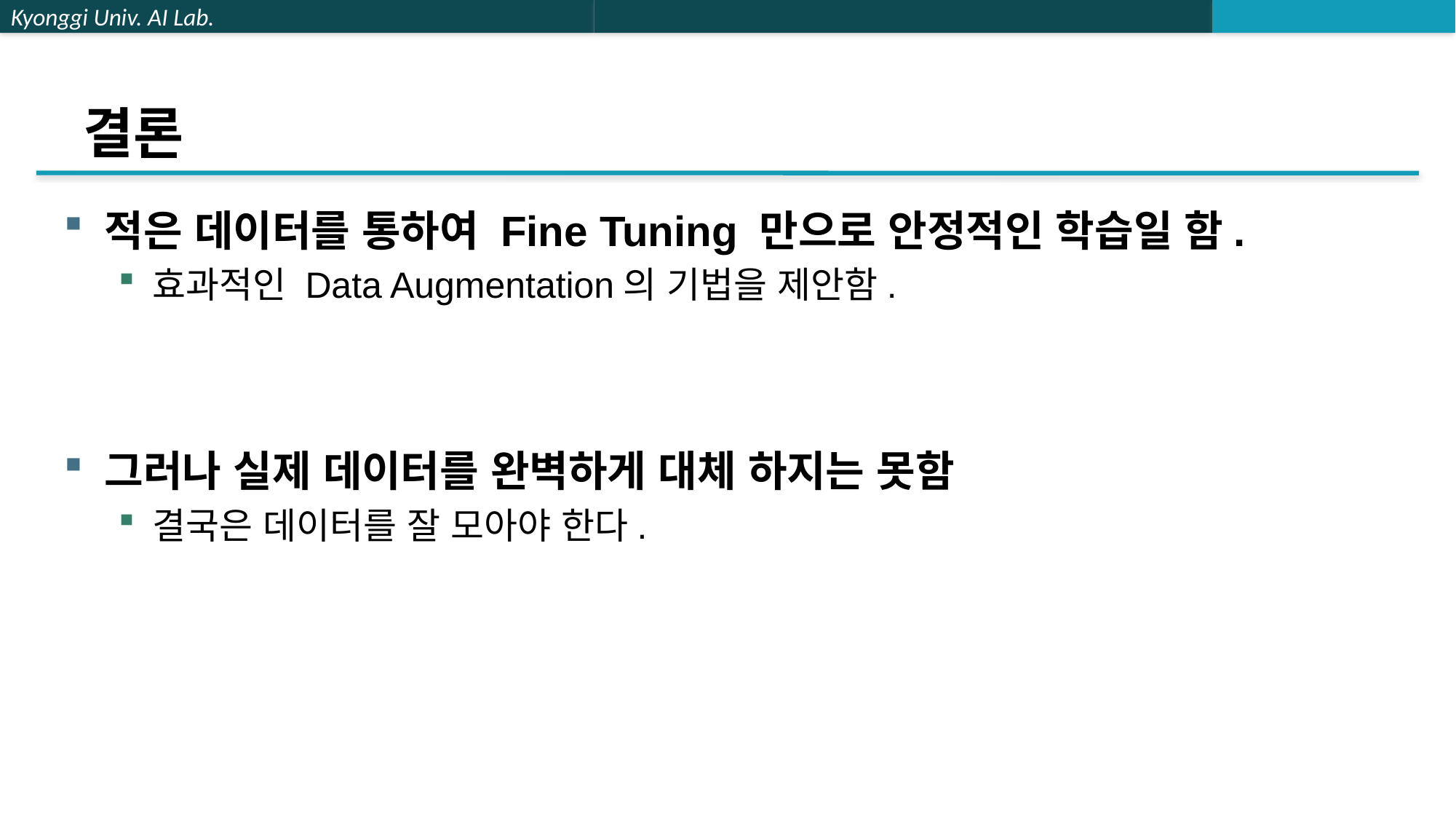

# 결론
적은 데이터를 통하여 Fine Tuning 만으로 안정적인 학습일 함.
효과적인 Data Augmentation의 기법을 제안함.

그러나 실제 데이터를 완벽하게 대체 하지는 못함
결국은 데이터를 잘 모아야 한다.